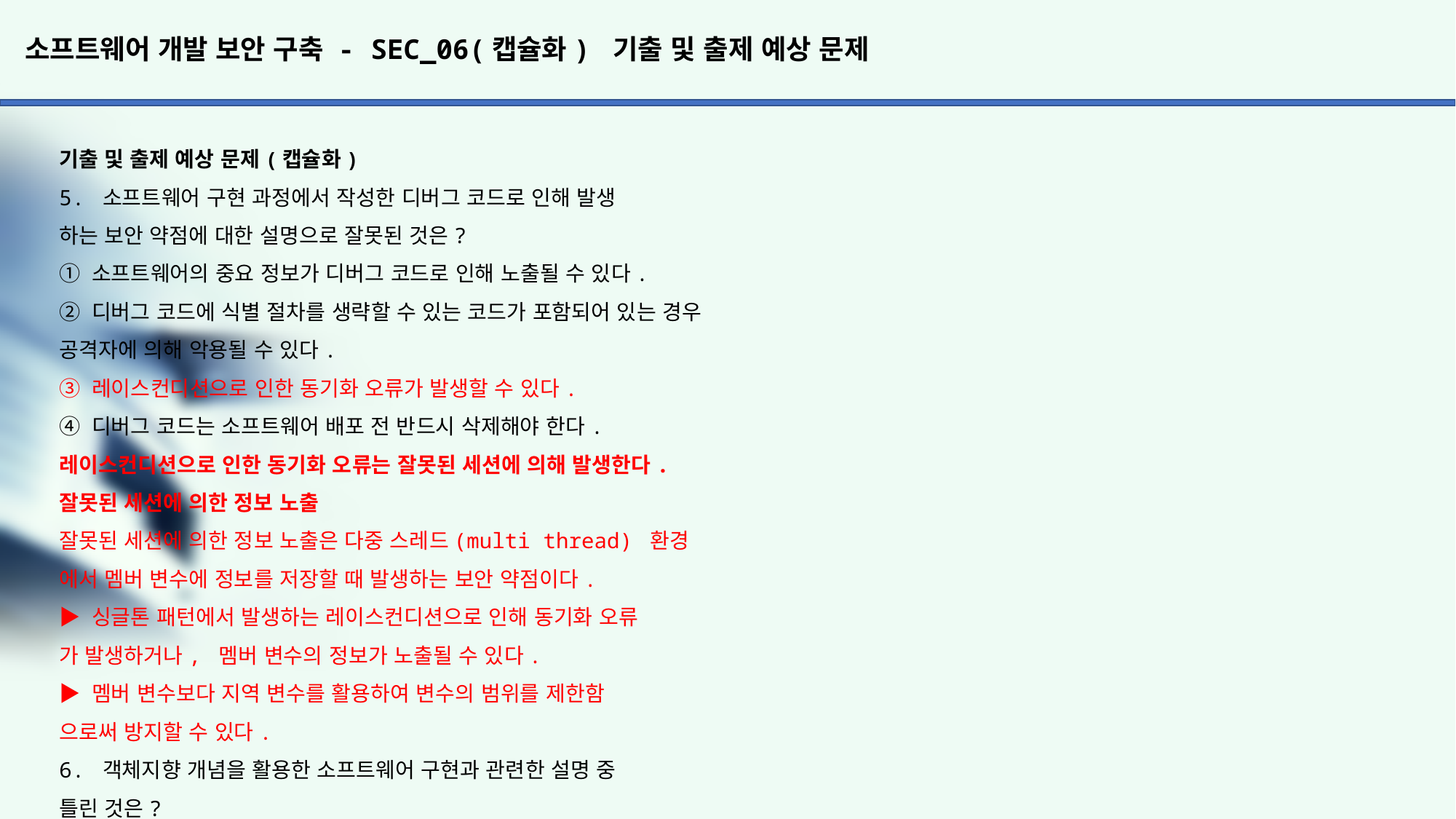

# 소프트웨어 개발 보안 구축 - SEC_06(캡슐화) 기출 및 출제 예상 문제
기출 및 출제 예상 문제(캡슐화)
5. 소프트웨어 구현 과정에서 작성한 디버그 코드로 인해 발생
하는 보안 약점에 대한 설명으로 잘못된 것은?
① 소프트웨어의 중요 정보가 디버그 코드로 인해 노출될 수 있다.
② 디버그 코드에 식별 절차를 생략할 수 있는 코드가 포함되어 있는 경우 공격자에 의해 악용될 수 있다.
③ 레이스컨디션으로 인한 동기화 오류가 발생할 수 있다.
④ 디버그 코드는 소프트웨어 배포 전 반드시 삭제해야 한다.
레이스컨디션으로 인한 동기화 오류는 잘못된 세션에 의해 발생한다.
잘못된 세션에 의한 정보 노출
잘못된 세션에 의한 정보 노출은 다중 스레드(multi thread) 환경
에서 멤버 변수에 정보를 저장할 때 발생하는 보안 약점이다.
▶ 싱글톤 패턴에서 발생하는 레이스컨디션으로 인해 동기화 오류
가 발생하거나, 멤버 변수의 정보가 노출될 수 있다.
▶ 멤버 변수보다 지역 변수를 활용하여 변수의 범위를 제한함
으로써 방지할 수 있다.
6. 객체지향 개념을 활용한 소프트웨어 구현과 관련한 설명 중
틀린 것은?
① 객체(Object)란 필요한 자료 구조와 수행되는 함수들을 가진 하나의 독립된 존재이다.
② JAVA에서 정보은닉(Information Hiding)을 표기할 때 private 의 의미는 '공개'이다.
③ 상속(Inheritance)은 개별 클래스를 상속 관계로 묶음으로써 클래스 간의 체계화된 전체 구조를 파악하기 쉽다는 장점이 있다.
④ 같은 클래스에 속하는 개개의 객체이자 하나의 클래스에서 생성된 객체를 인스턴스(Instance)라고 한다.
자바에서 private는 외부로부터의 접근을 제한하는 접근 제어자
로써, 정보 은닉(Information Hiding)을 표현할 때 사용하는
private의 의미는 ‘은닉’이다.
‘공개’를 의미하는 것은 접근 제어자 public 이다.